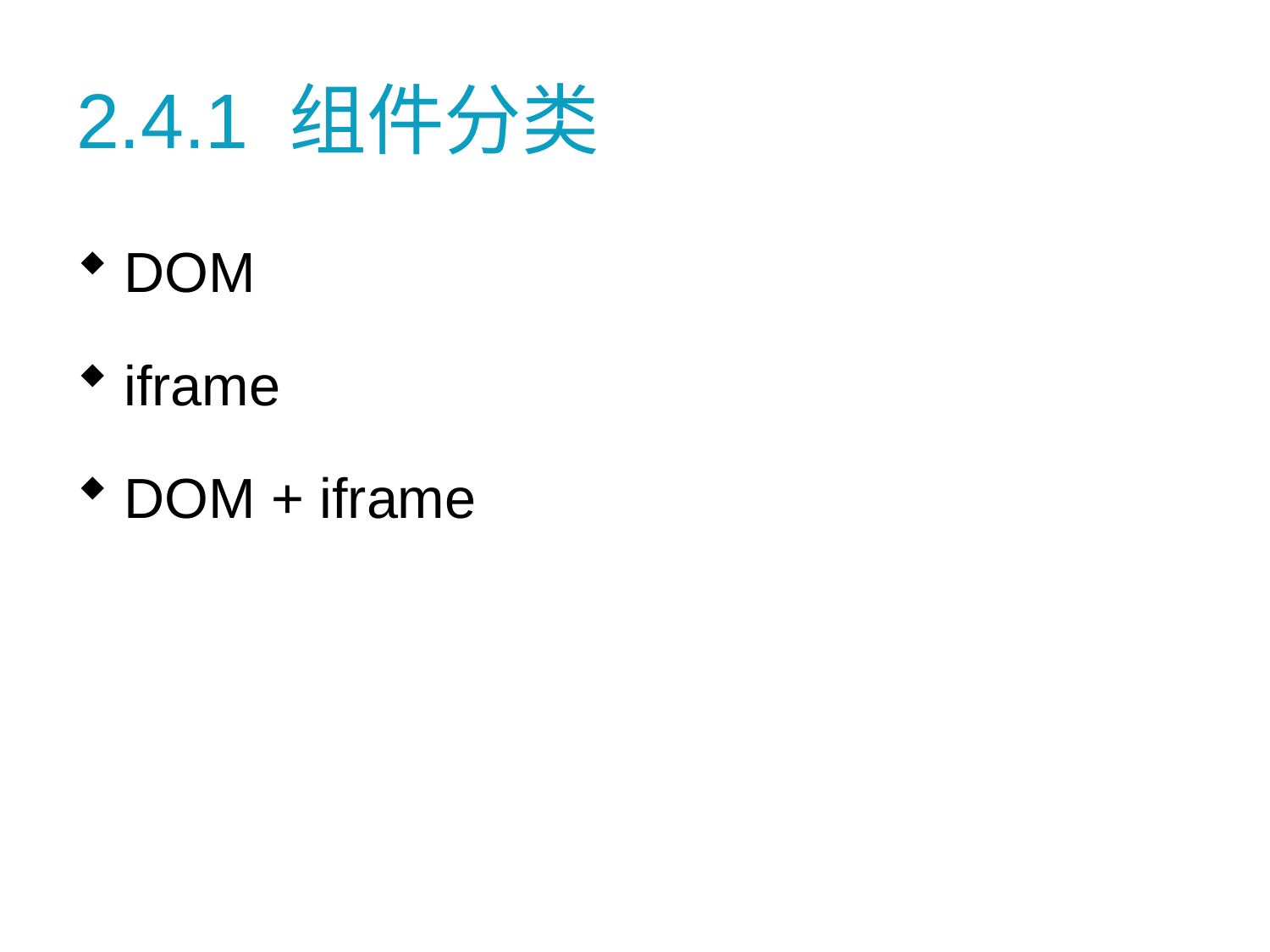

# 2.4.1 组件分类
DOM
iframe
DOM + iframe